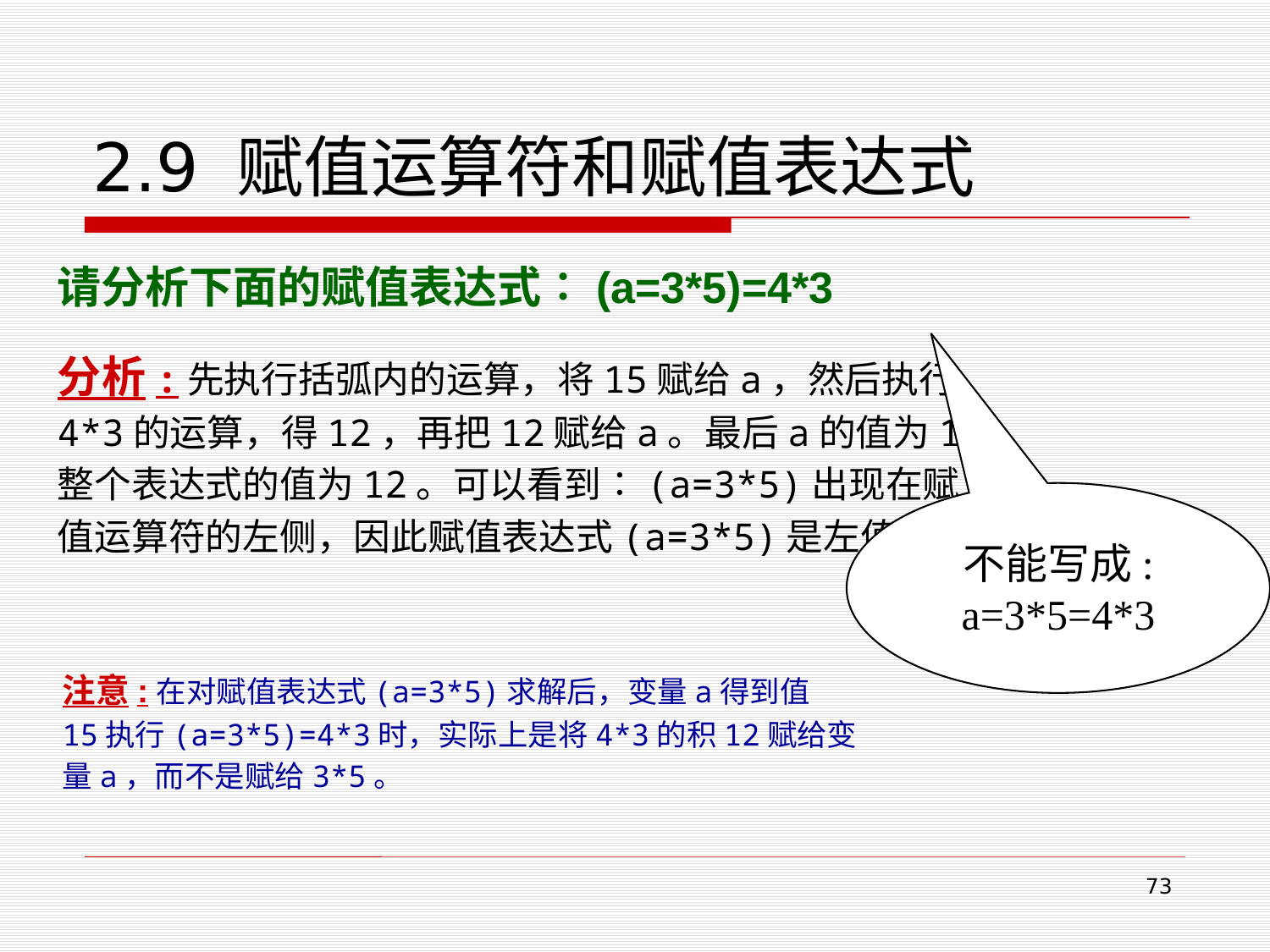

# 2.9 赋值运算符和赋值表达式
请分析下面的赋值表达式∶(a=3*5)=4*3
分析:先执行括弧内的运算，将15赋给a，然后执行
4*3的运算，得12，再把12赋给a。最后a的值为12，
整个表达式的值为12。可以看到∶(a=3*5)出现在赋
值运算符的左侧，因此赋值表达式(a=3*5)是左值
不能写成:
a=3*5=4*3
注意:在对赋值表达式(a=3*5)求解后，变量a得到值
15执行(a=3*5)=4*3时，实际上是将4*3的积12赋给变
量a，而不是赋给3*5。
73